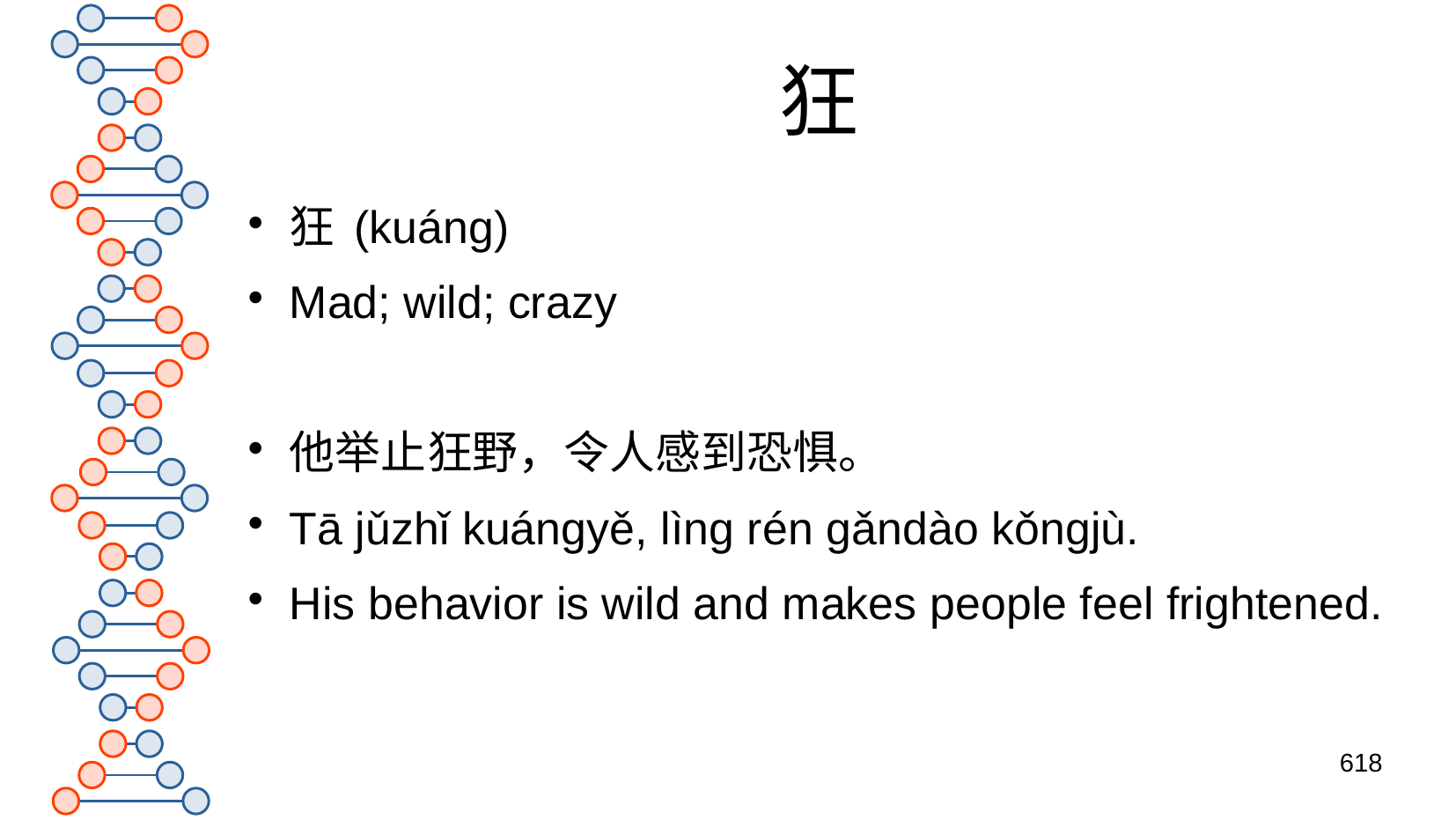

# 狂
狂 (kuáng)
Mad; wild; crazy

他举止狂野，令人感到恐惧。
Tā jǔzhǐ kuángyě, lìng rén gǎndào kǒngjù.
His behavior is wild and makes people feel frightened.
618